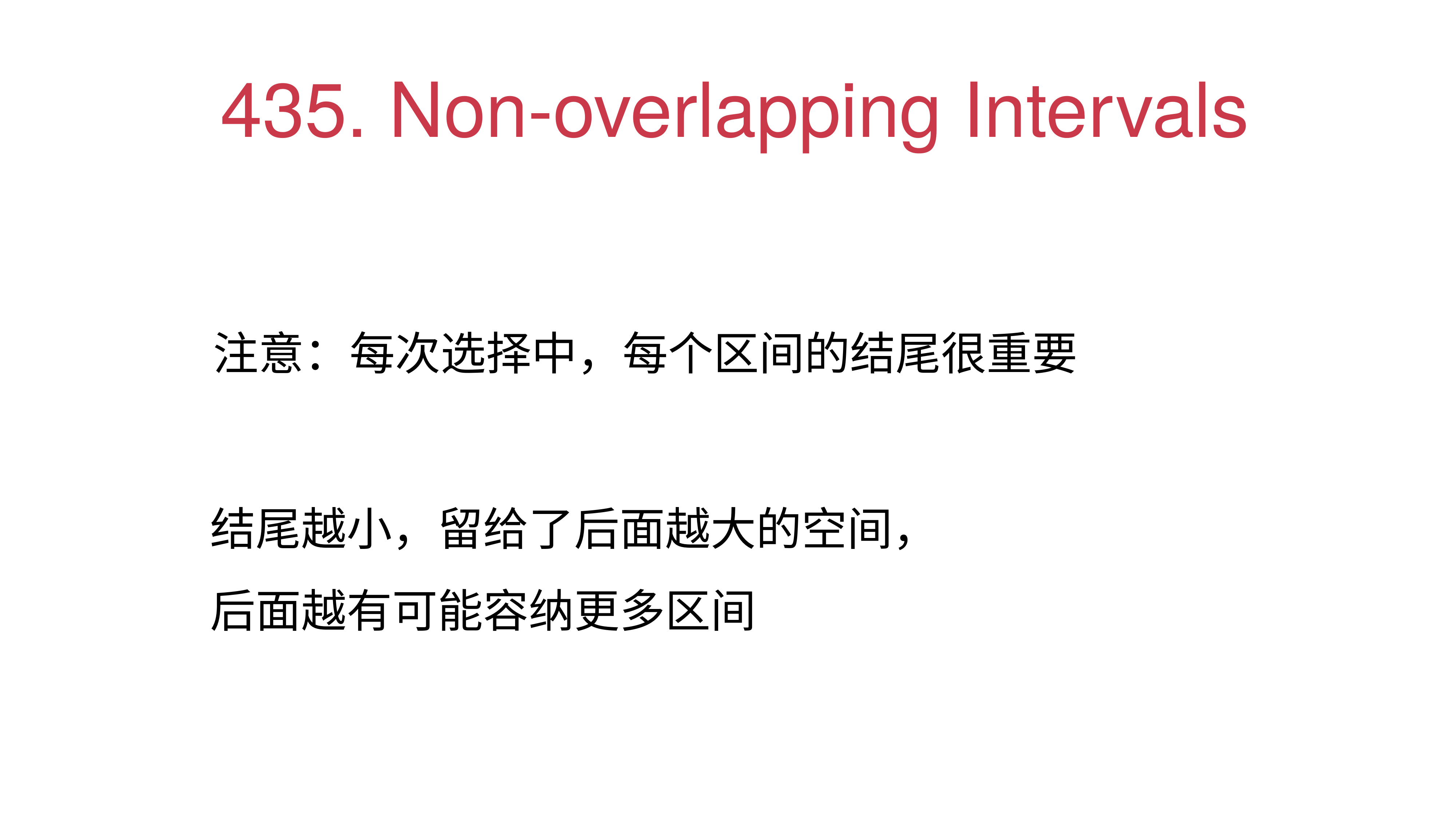

# 435. Non-overlapping Intervals
注意：每次选择中，每个区间的结尾很重要
结尾越小，留给了后面越大的空间，
后面越有可能容纳更多区间